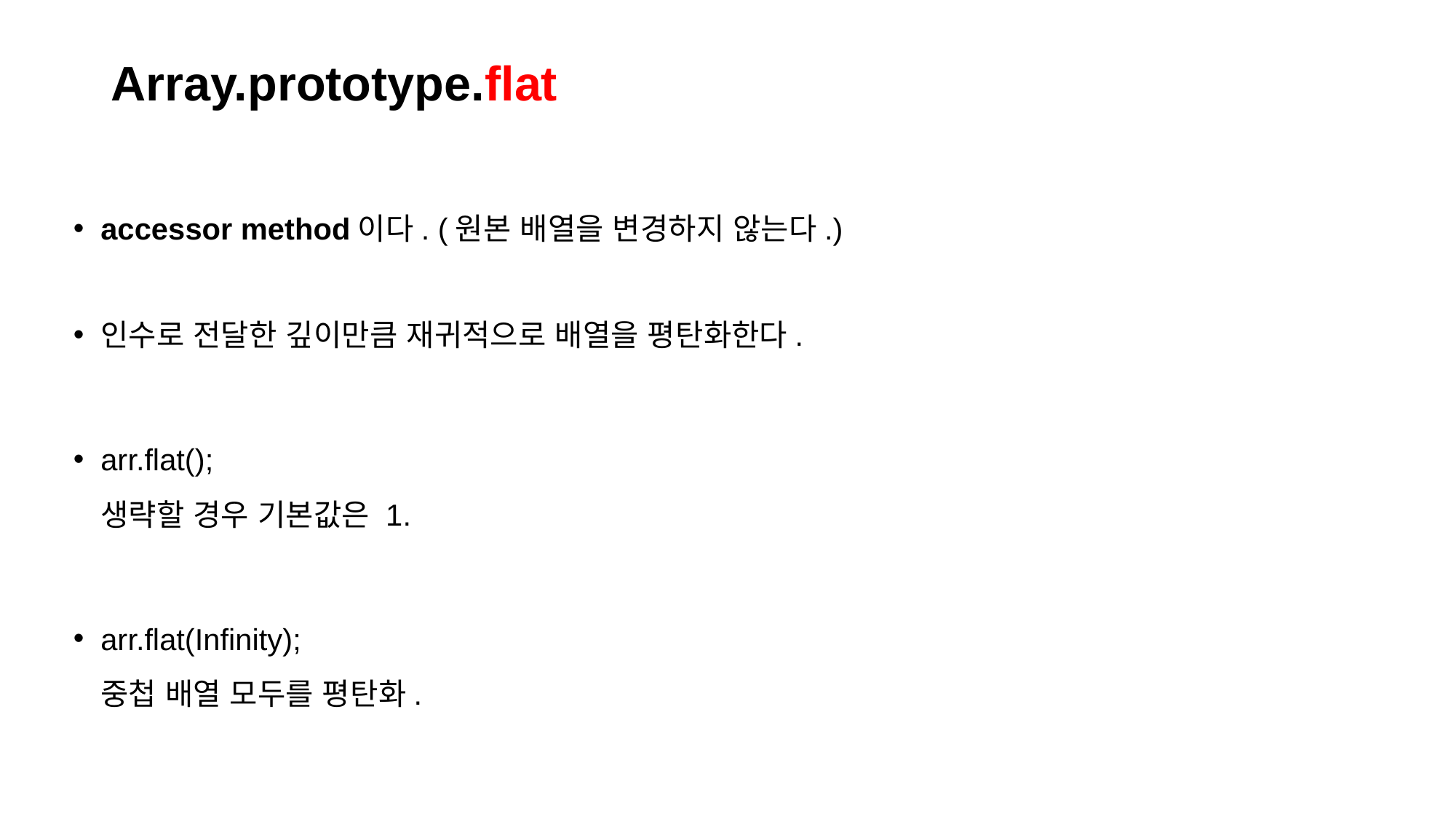

# Array.prototype.flat
accessor method이다. (원본 배열을 변경하지 않는다.)
인수로 전달한 깊이만큼 재귀적으로 배열을 평탄화한다.
arr.flat();
생략할 경우 기본값은 1.
arr.flat(Infinity);
중첩 배열 모두를 평탄화.